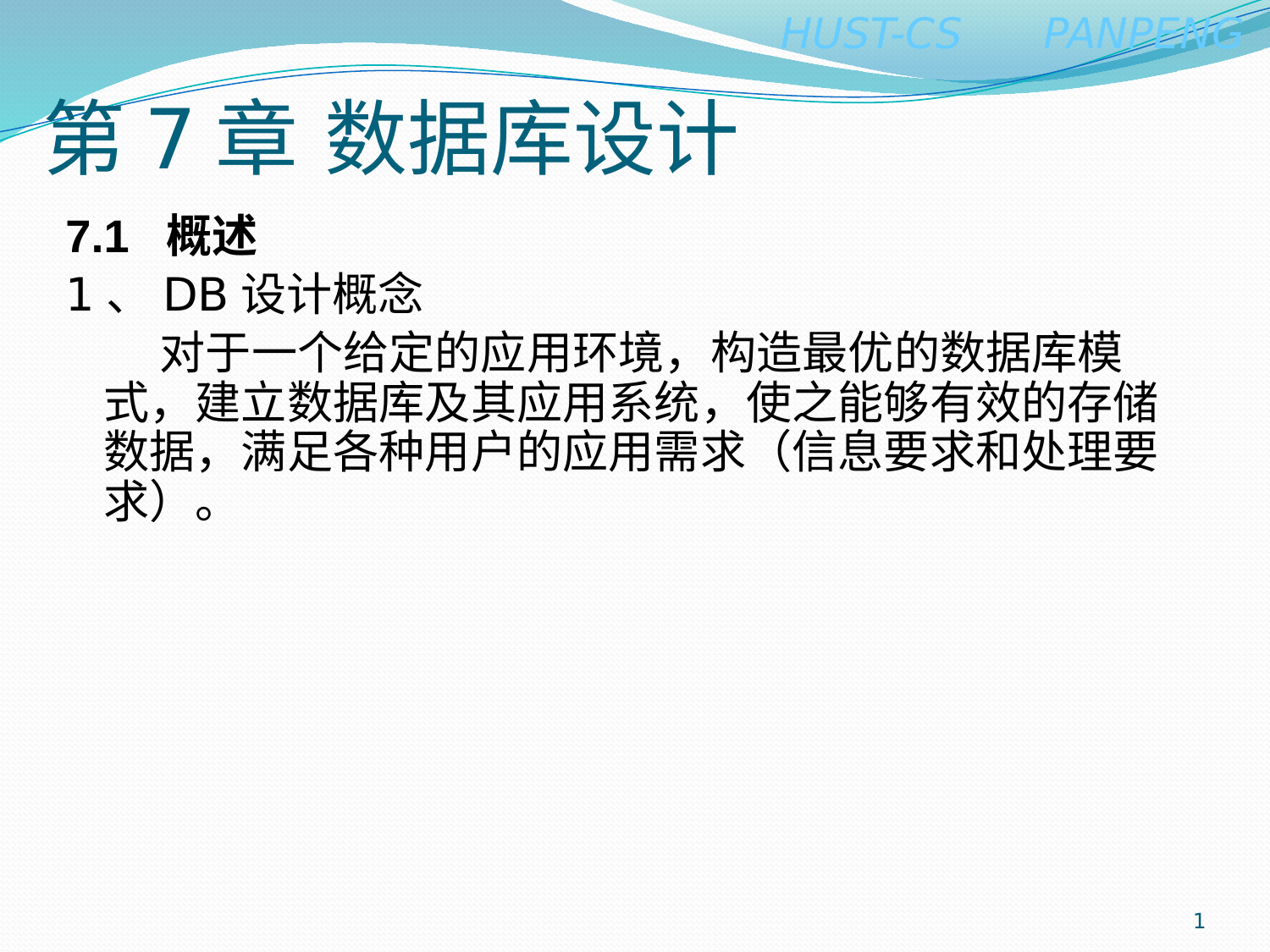

# 第7章 数据库设计
7.1  概述
1、DB设计概念
        对于一个给定的应用环境，构造最优的数据库模式，建立数据库及其应用系统，使之能够有效的存储数据，满足各种用户的应用需求（信息要求和处理要求）。
1